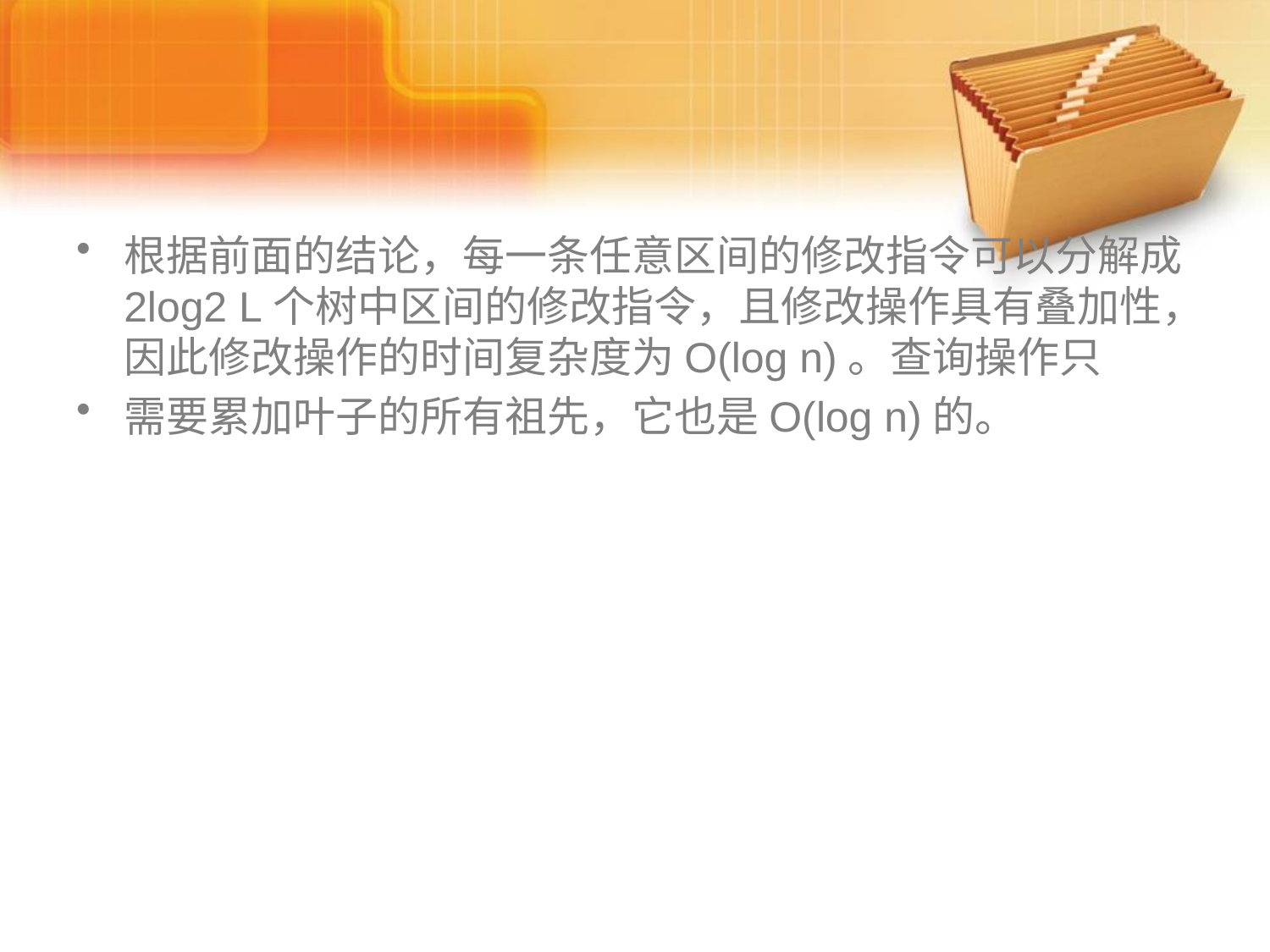

#
根据前面的结论，每一条任意区间的修改指令可以分解成2log2 L个树中区间的修改指令，且修改操作具有叠加性，因此修改操作的时间复杂度为O(log n)。查询操作只
需要累加叶子的所有祖先，它也是O(log n)的。